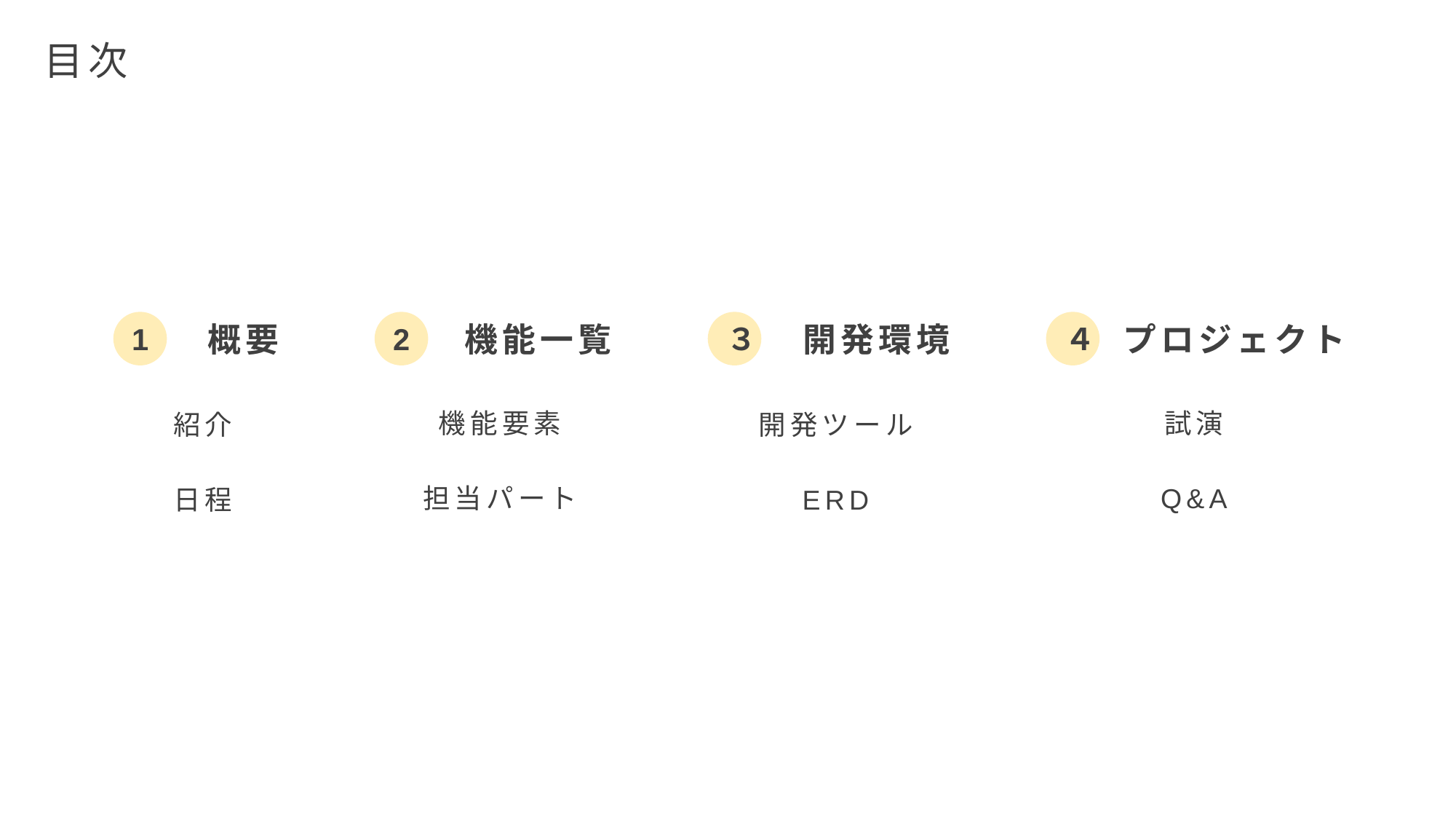

目次
1
概要
紹介
日程
2
機能一覧
機能要素
担当パート
３
開発環境
開発ツール
ERD
４
プロジェクト
試演
Q&A